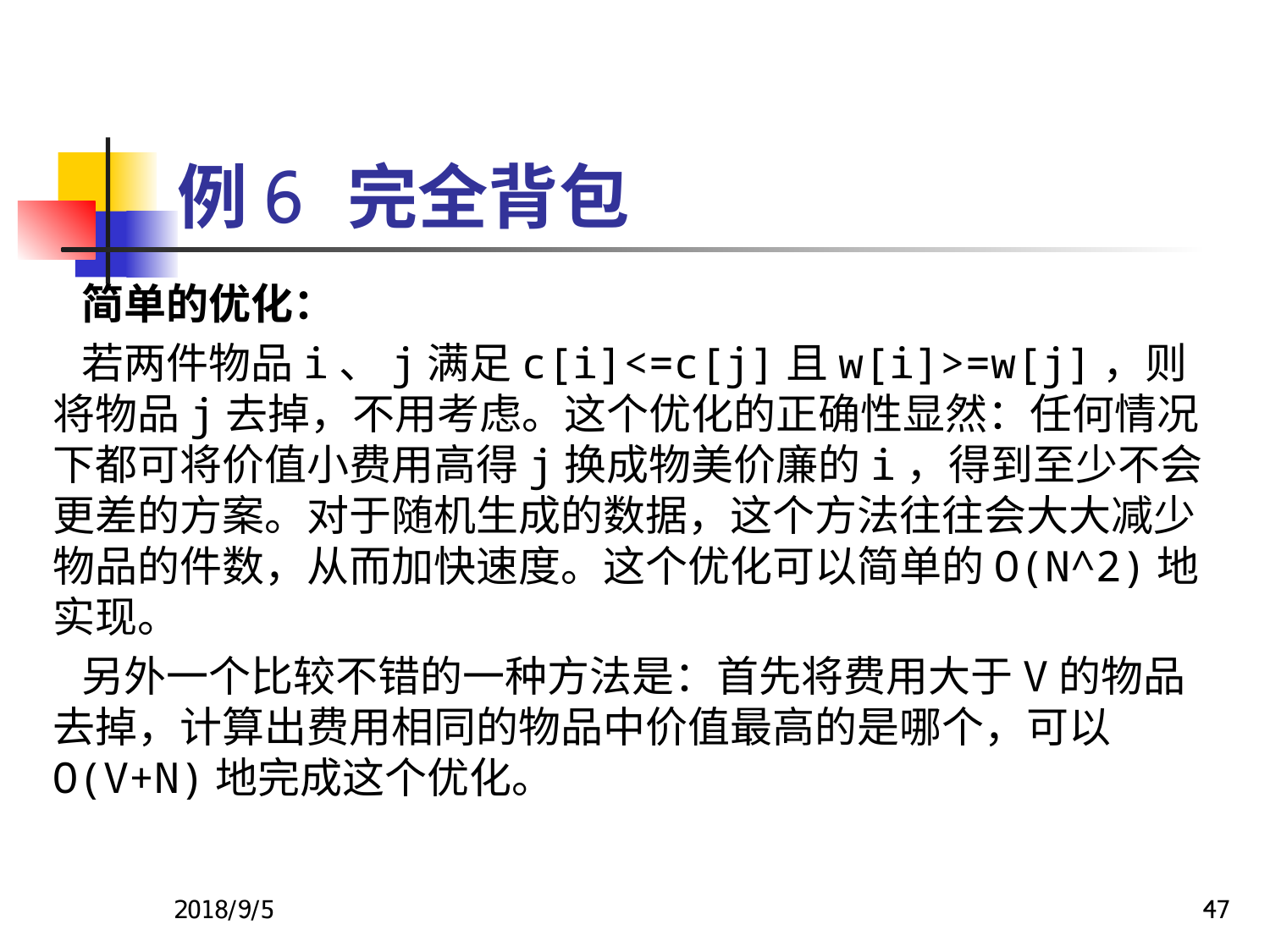

# 例6 完全背包
  简单的优化：
  若两件物品i、j满足c[i]<=c[j]且w[i]>=w[j]，则将物品j去掉，不用考虑。这个优化的正确性显然：任何情况下都可将价值小费用高得j换成物美价廉的i，得到至少不会更差的方案。对于随机生成的数据，这个方法往往会大大减少物品的件数，从而加快速度。这个优化可以简单的O(N^2)地实现。
  另外一个比较不错的一种方法是：首先将费用大于V的物品去掉，计算出费用相同的物品中价值最高的是哪个，可以O(V+N)地完成这个优化。
2018/9/5
47